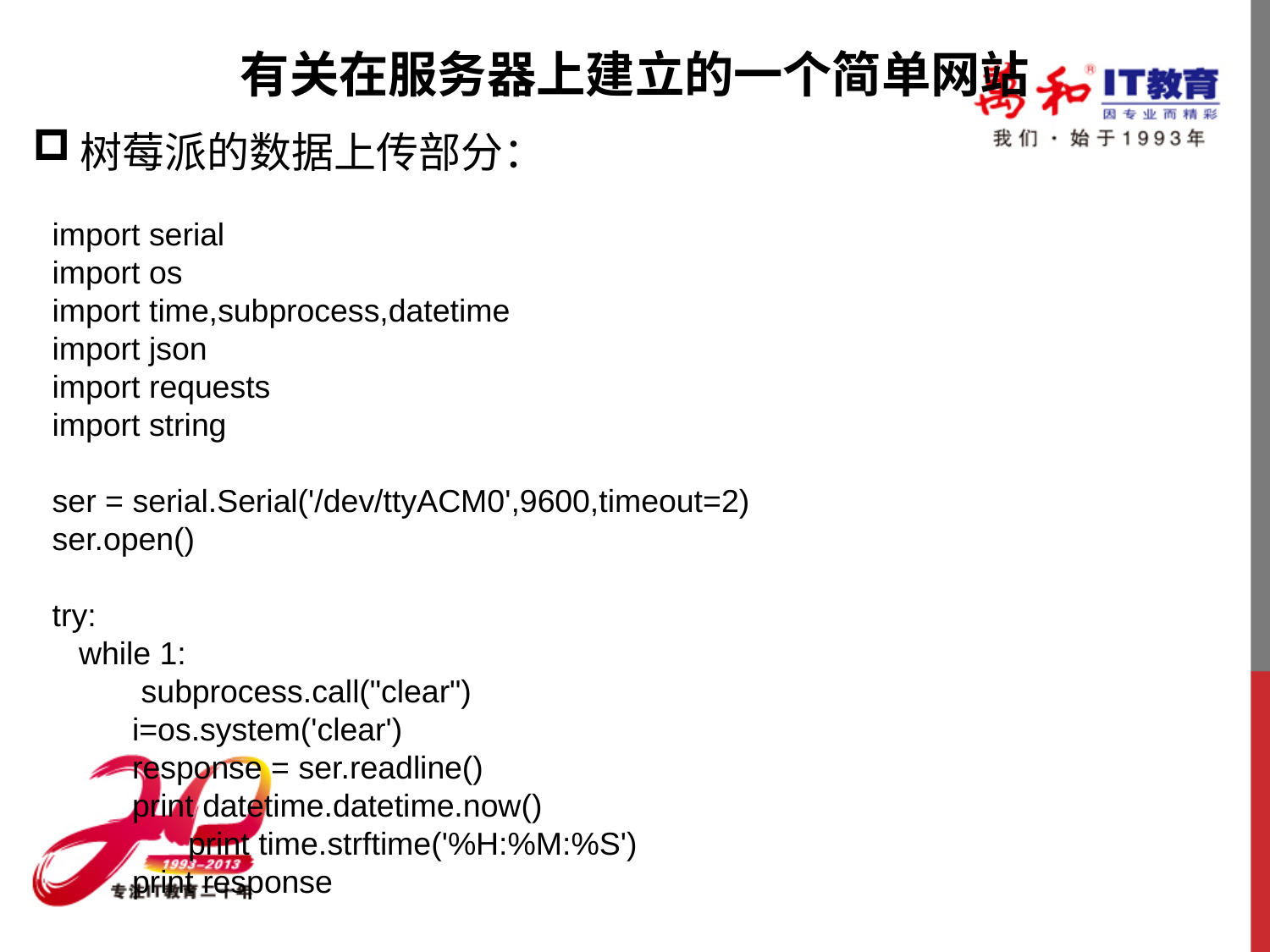

# 有关在服务器上建立的一个简单网站
树莓派的数据上传部分：
import serial
import os
import time,subprocess,datetime
import json
import requests
import string

ser = serial.Serial('/dev/ttyACM0',9600,timeout=2)
ser.open()

try:
   while 1:
          subprocess.call("clear")
         i=os.system('clear')
         response = ser.readline()
         print datetime.datetime.now()
	 print time.strftime('%H:%M:%S')
         print response